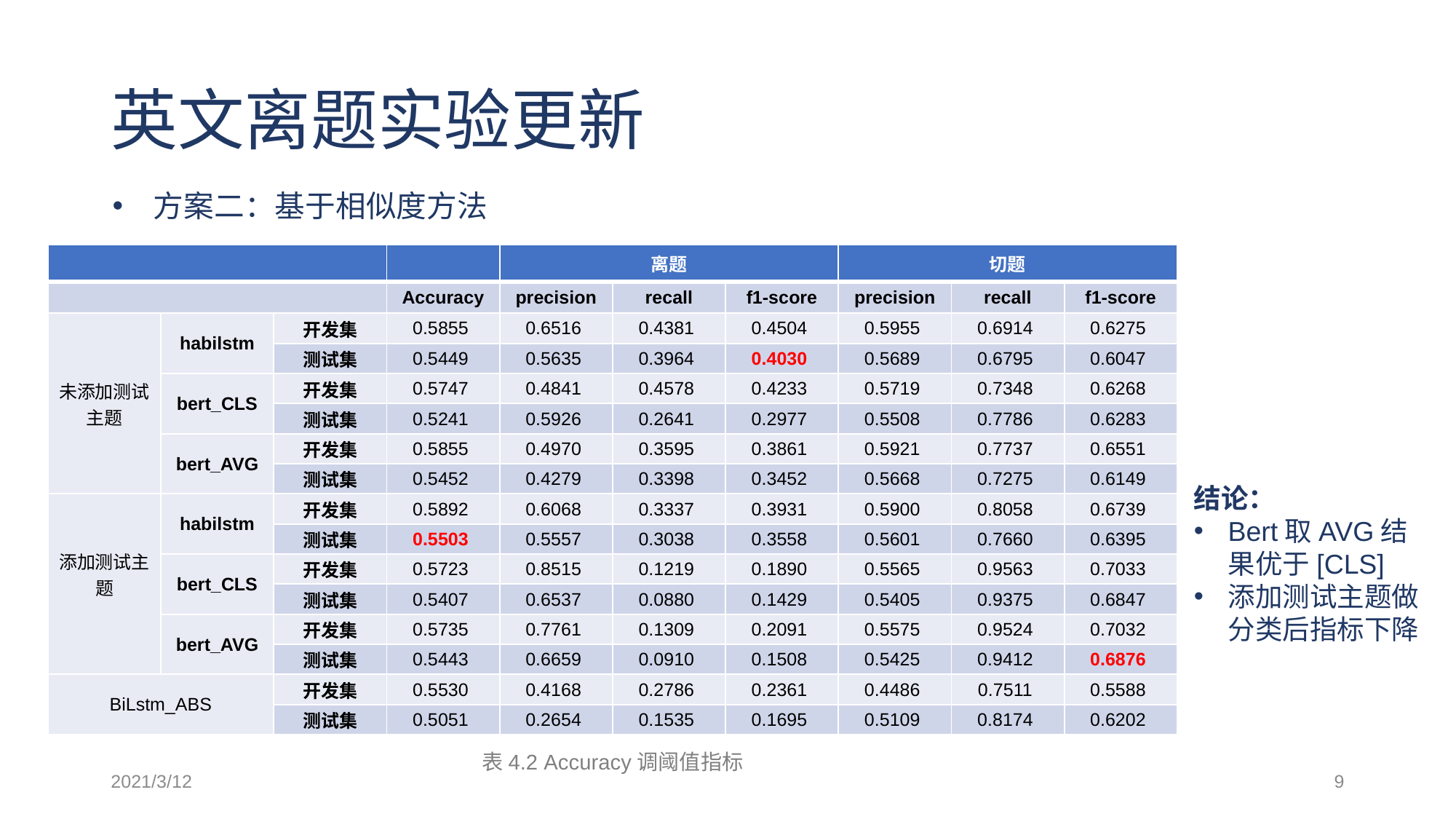

# 英文离题实验更新
方案二：基于相似度方法
|  |  |  |  | 离题 |  |  | 切题 |  |  |
| --- | --- | --- | --- | --- | --- | --- | --- | --- | --- |
|  |  |  | Accuracy | precision | recall | f1-score | precision | recall | f1-score |
| 未添加测试主题 | habilstm | 开发集 | 0.5855 | 0.6516 | 0.4381 | 0.4504 | 0.5955 | 0.6914 | 0.6275 |
|  |  | 测试集 | 0.5449 | 0.5635 | 0.3964 | 0.4030 | 0.5689 | 0.6795 | 0.6047 |
|  | bert\_CLS | 开发集 | 0.5747 | 0.4841 | 0.4578 | 0.4233 | 0.5719 | 0.7348 | 0.6268 |
|  |  | 测试集 | 0.5241 | 0.5926 | 0.2641 | 0.2977 | 0.5508 | 0.7786 | 0.6283 |
|  | bert\_AVG | 开发集 | 0.5855 | 0.4970 | 0.3595 | 0.3861 | 0.5921 | 0.7737 | 0.6551 |
|  |  | 测试集 | 0.5452 | 0.4279 | 0.3398 | 0.3452 | 0.5668 | 0.7275 | 0.6149 |
| 添加测试主题 | habilstm | 开发集 | 0.5892 | 0.6068 | 0.3337 | 0.3931 | 0.5900 | 0.8058 | 0.6739 |
|  |  | 测试集 | 0.5503 | 0.5557 | 0.3038 | 0.3558 | 0.5601 | 0.7660 | 0.6395 |
|  | bert\_CLS | 开发集 | 0.5723 | 0.8515 | 0.1219 | 0.1890 | 0.5565 | 0.9563 | 0.7033 |
|  |  | 测试集 | 0.5407 | 0.6537 | 0.0880 | 0.1429 | 0.5405 | 0.9375 | 0.6847 |
|  | bert\_AVG | 开发集 | 0.5735 | 0.7761 | 0.1309 | 0.2091 | 0.5575 | 0.9524 | 0.7032 |
|  |  | 测试集 | 0.5443 | 0.6659 | 0.0910 | 0.1508 | 0.5425 | 0.9412 | 0.6876 |
| BiLstm\_ABS |  | 开发集 | 0.5530 | 0.4168 | 0.2786 | 0.2361 | 0.4486 | 0.7511 | 0.5588 |
|  |  | 测试集 | 0.5051 | 0.2654 | 0.1535 | 0.1695 | 0.5109 | 0.8174 | 0.6202 |
结论：
Bert取AVG结果优于[CLS]
添加测试主题做分类后指标下降
表4.2 Accuracy调阈值指标
2021/3/12
9